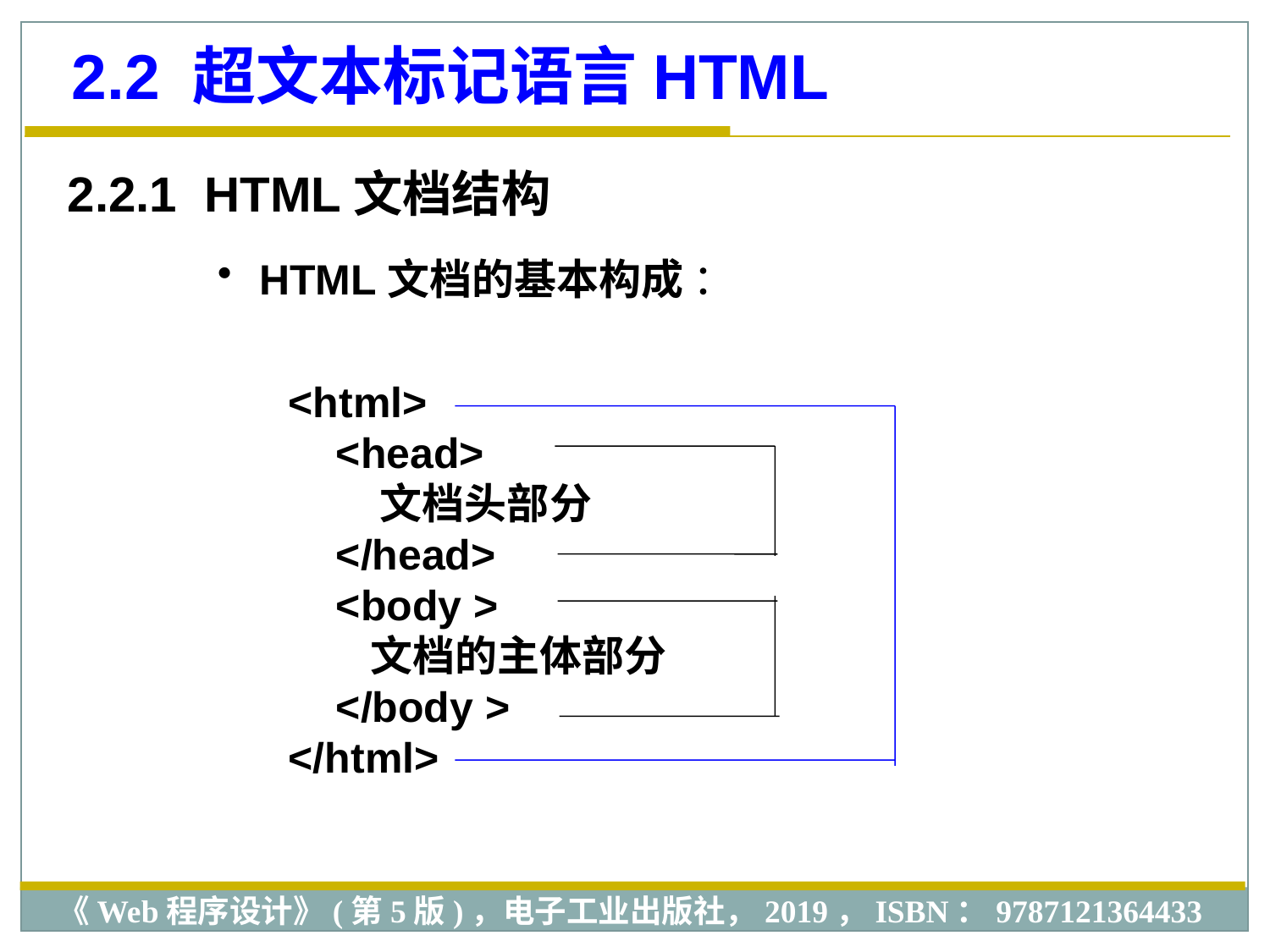

2.2 超文本标记语言HTML
2.2.1  HTML文档结构
 HTML文档的基本构成 ：

      <html>
          <head>
                文档头部分
          </head>
          <body >
               文档的主体部分
          </body >
      </html>